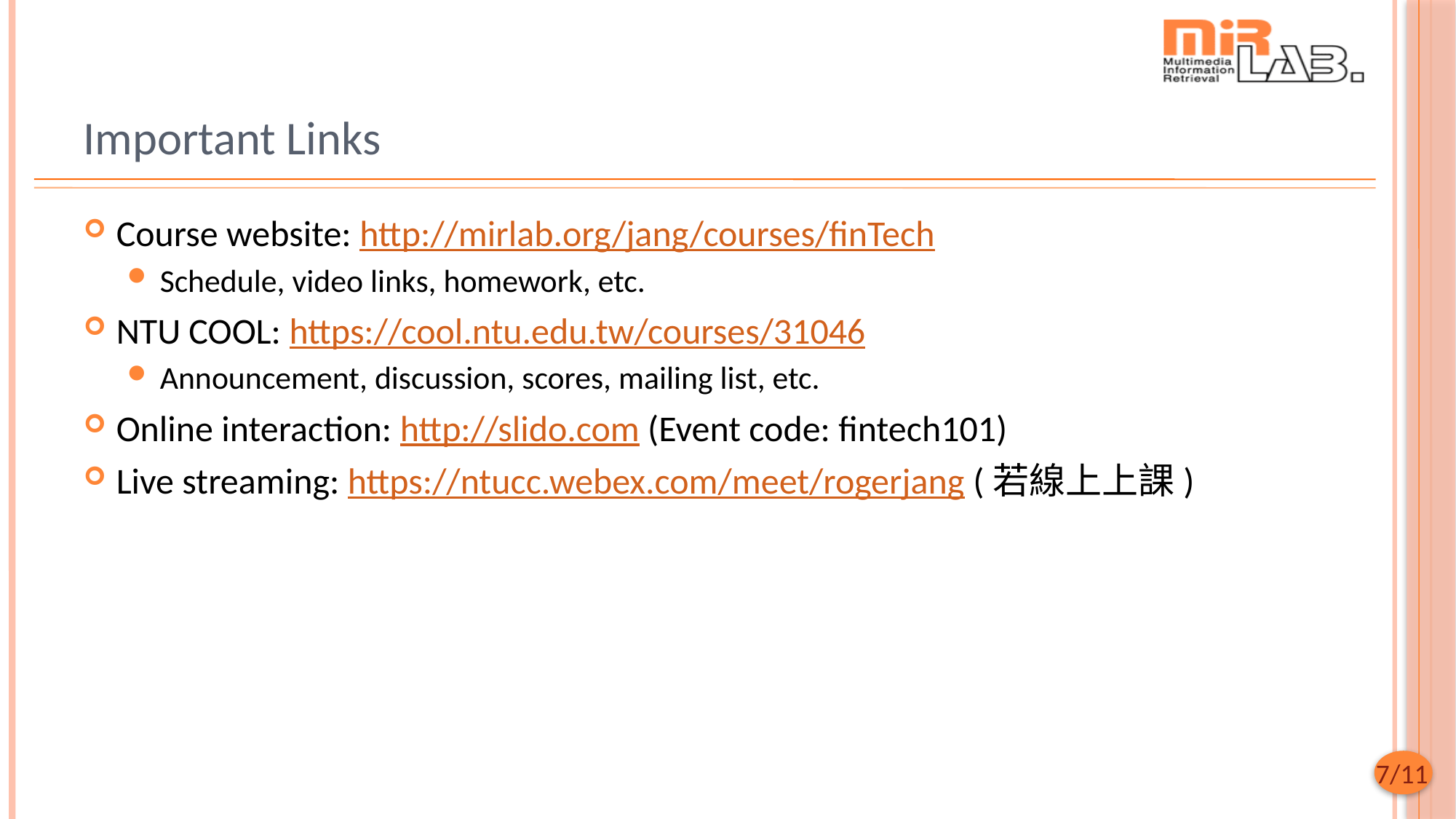

# Important Links
Course website: http://mirlab.org/jang/courses/finTech
Schedule, video links, homework, etc.
NTU COOL: https://cool.ntu.edu.tw/courses/31046
Announcement, discussion, scores, mailing list, etc.
Online interaction: http://slido.com (Event code: fintech101)
Live streaming: https://ntucc.webex.com/meet/rogerjang (若線上上課)